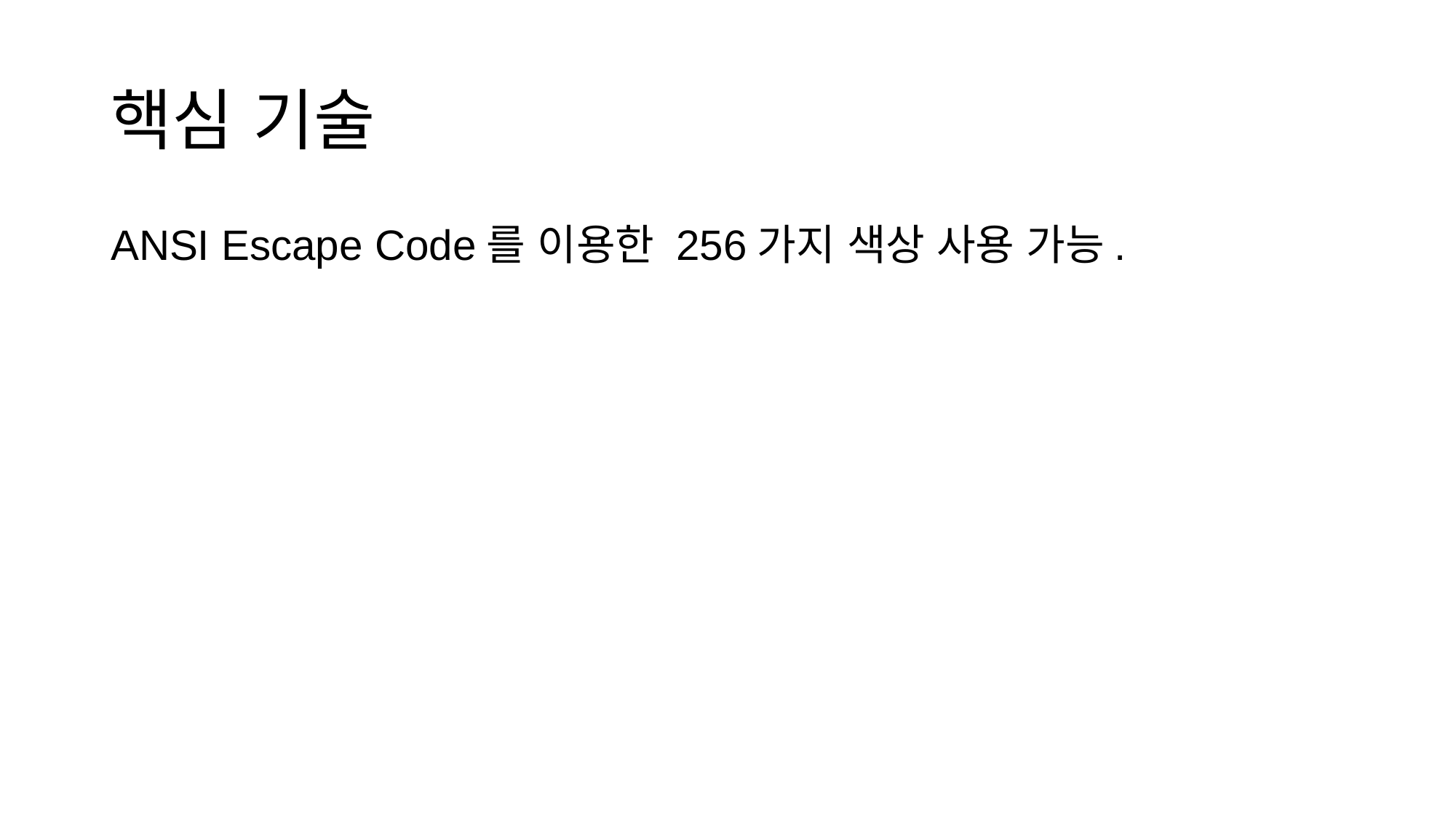

# 핵심 기술
ANSI Escape Code를 이용한 256가지 색상 사용 가능.